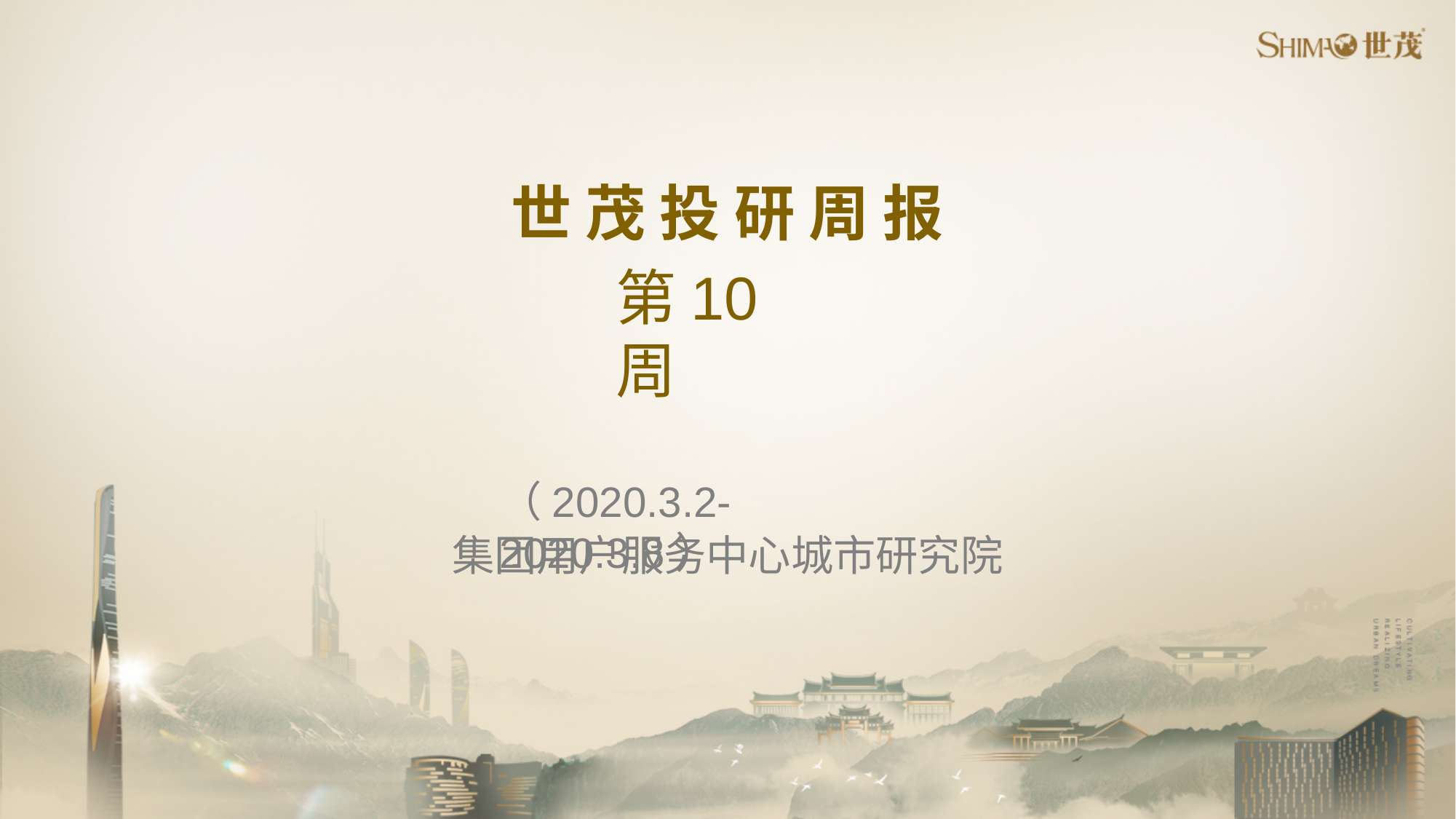

# 世 茂 投 研 周 报
第10周
（2020.3.2-2020.3.8）
集团用户服务中心城市研究院